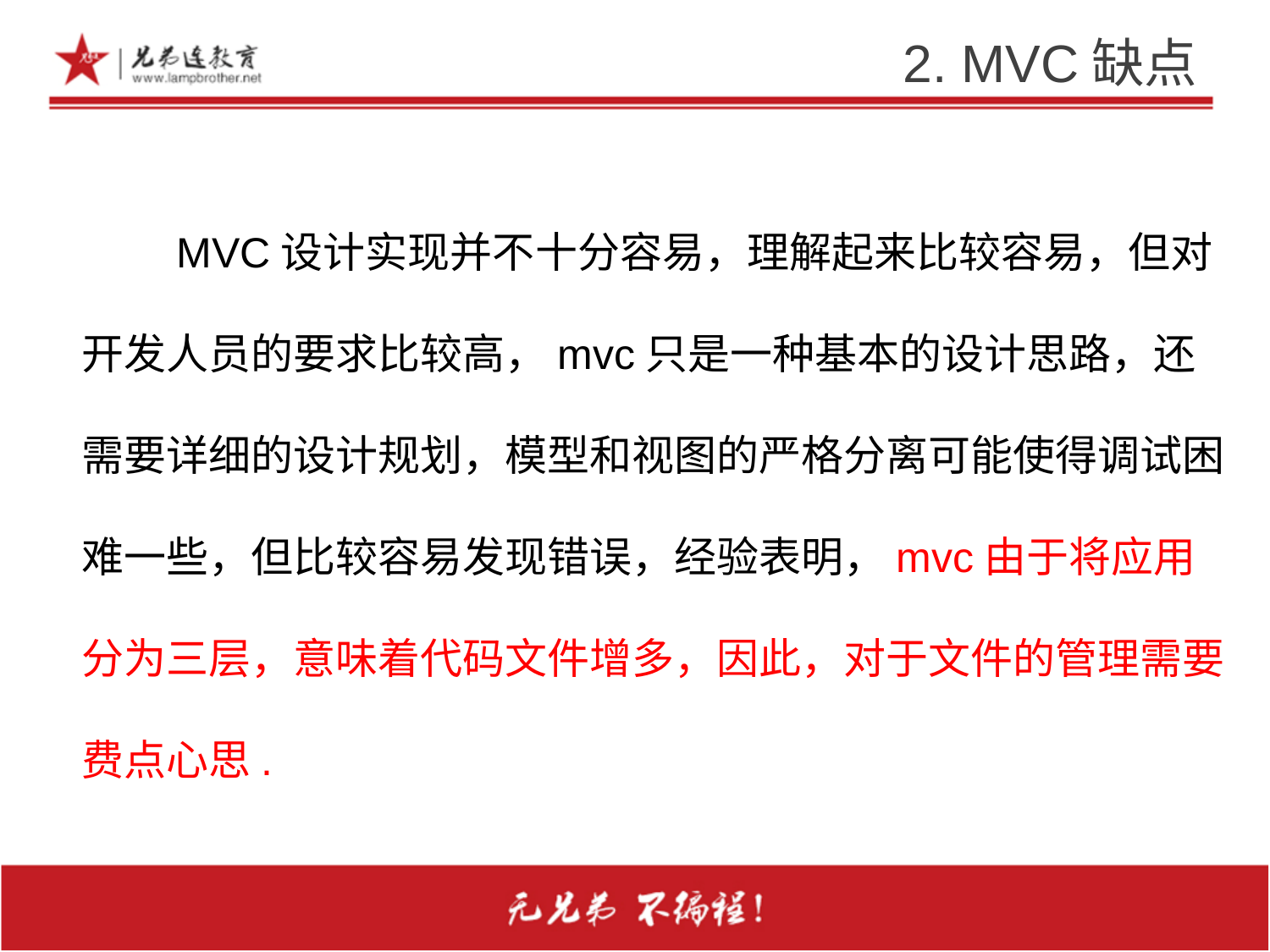

# 2. MVC缺点
        MVC设计实现并不十分容易，理解起来比较容易，但对开发人员的要求比较高，mvc只是一种基本的设计思路，还需要详细的设计规划，模型和视图的严格分离可能使得调试困难一些，但比较容易发现错误，经验表明，mvc由于将应用分为三层，意味着代码文件增多，因此，对于文件的管理需要费点心思.